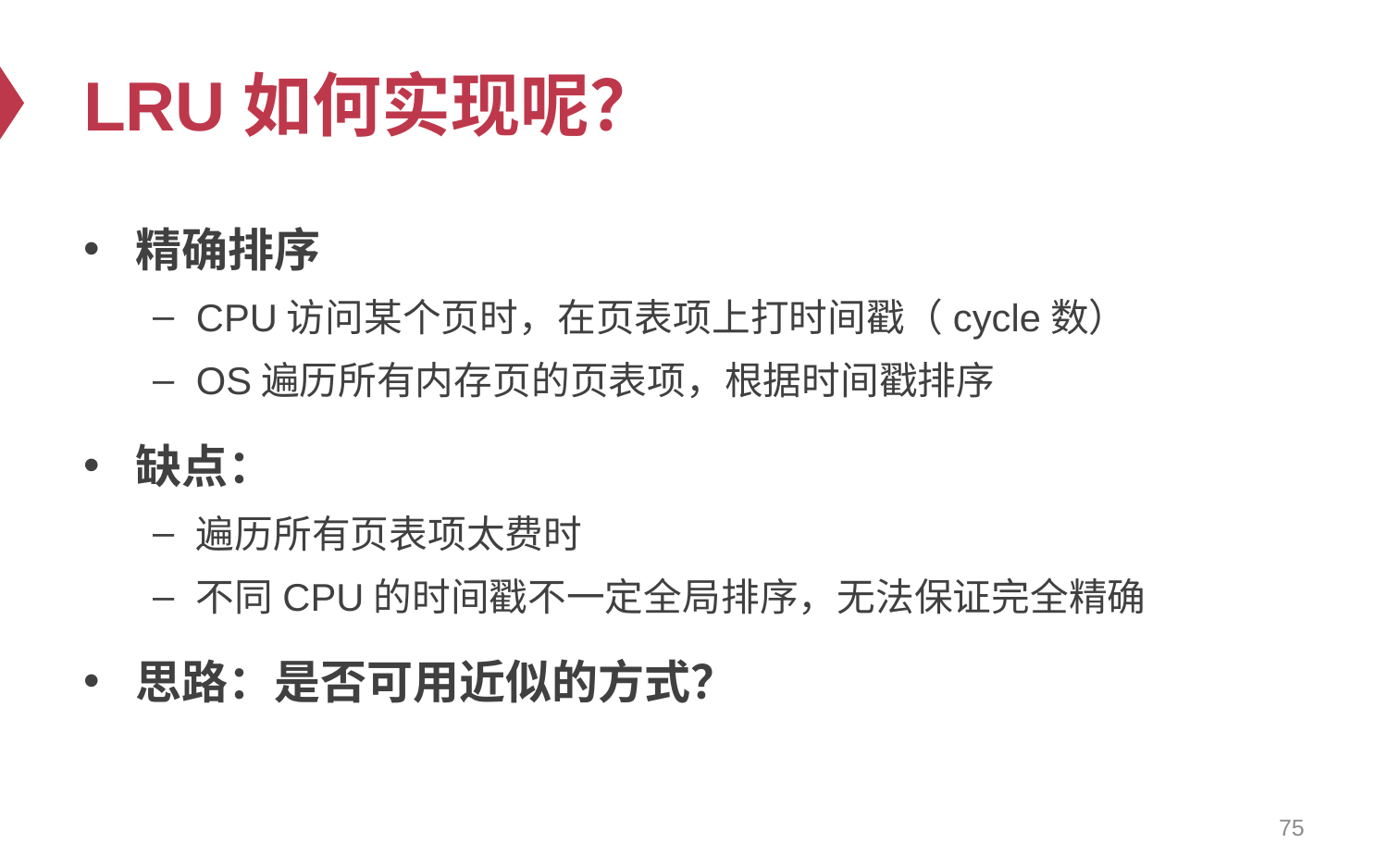

# LRU如何实现呢？
精确排序
CPU访问某个页时，在页表项上打时间戳（cycle数）
OS遍历所有内存页的页表项，根据时间戳排序
缺点：
遍历所有页表项太费时
不同CPU的时间戳不一定全局排序，无法保证完全精确
思路：是否可用近似的方式？
75